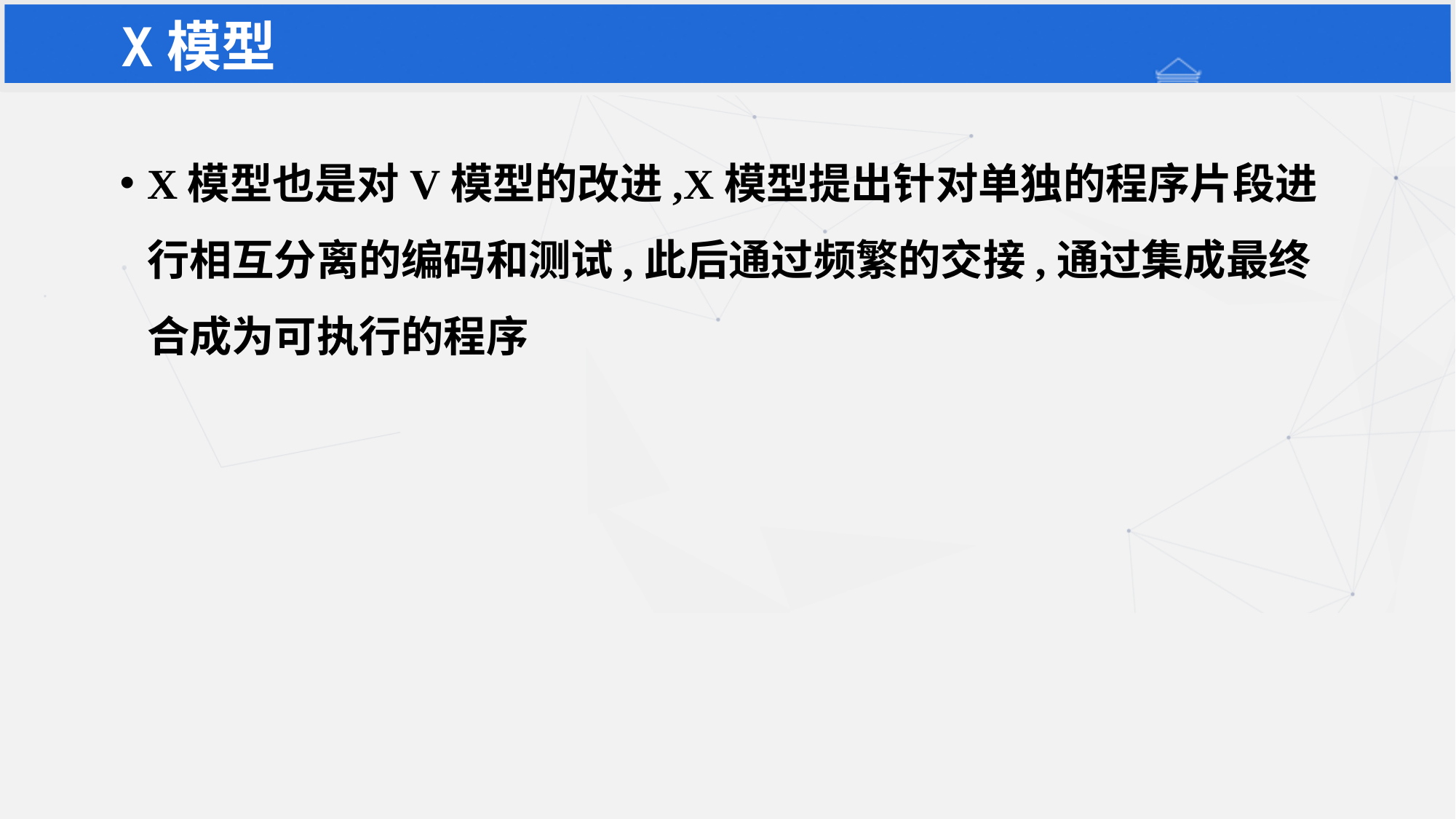

# X模型
X模型也是对V模型的改进,X模型提出针对单独的程序片段进行相互分离的编码和测试,此后通过频繁的交接,通过集成最终合成为可执行的程序